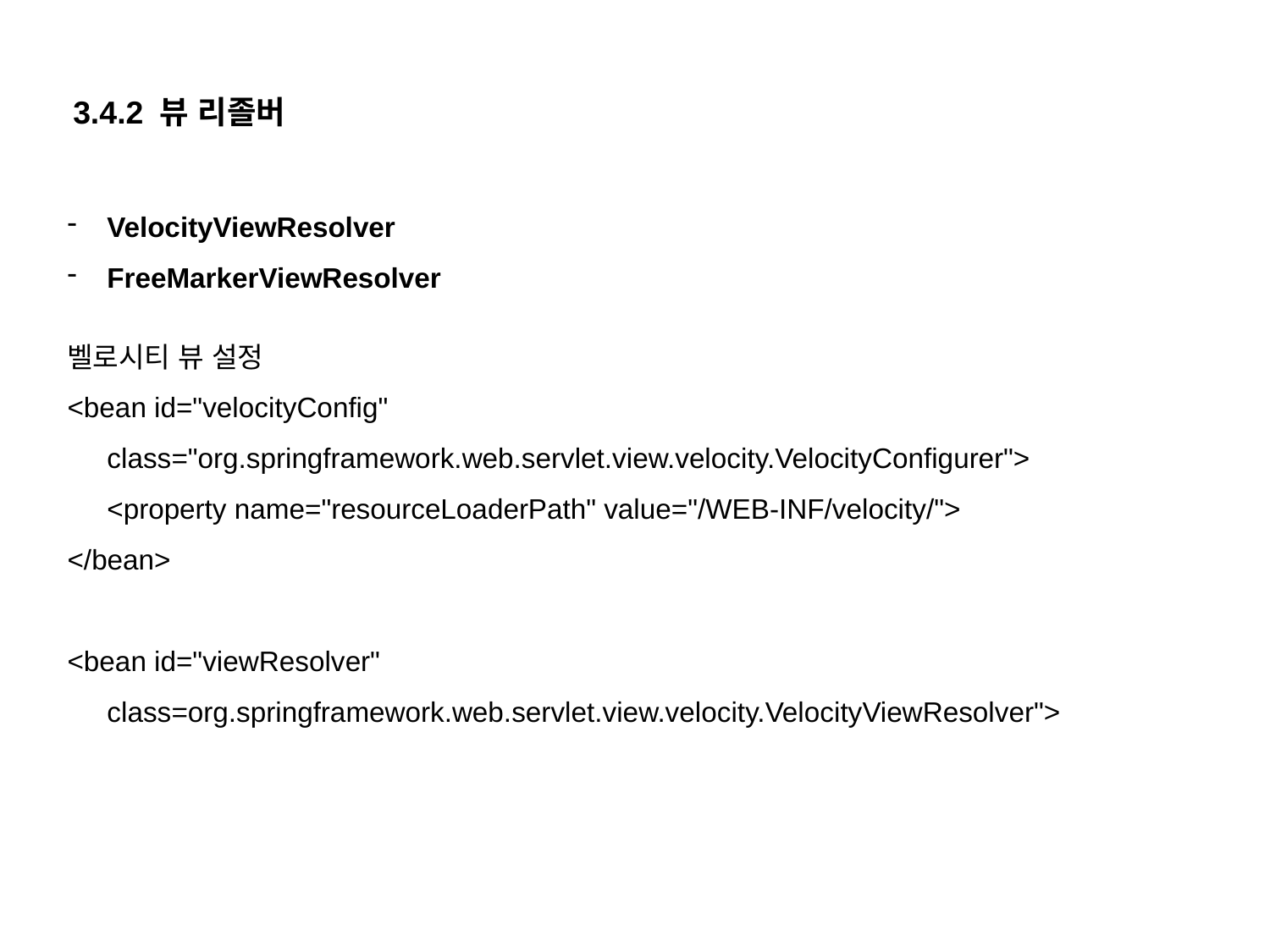

3.4.2 뷰 리졸버
VelocityViewResolver
FreeMarkerViewResolver
벨로시티 뷰 설정
<bean id="velocityConfig" class="org.springframework.web.servlet.view.velocity.VelocityConfigurer">
	<property name="resourceLoaderPath" value="/WEB-INF/velocity/">
</bean>

<bean id="viewResolver" class=org.springframework.web.servlet.view.velocity.VelocityViewResolver">